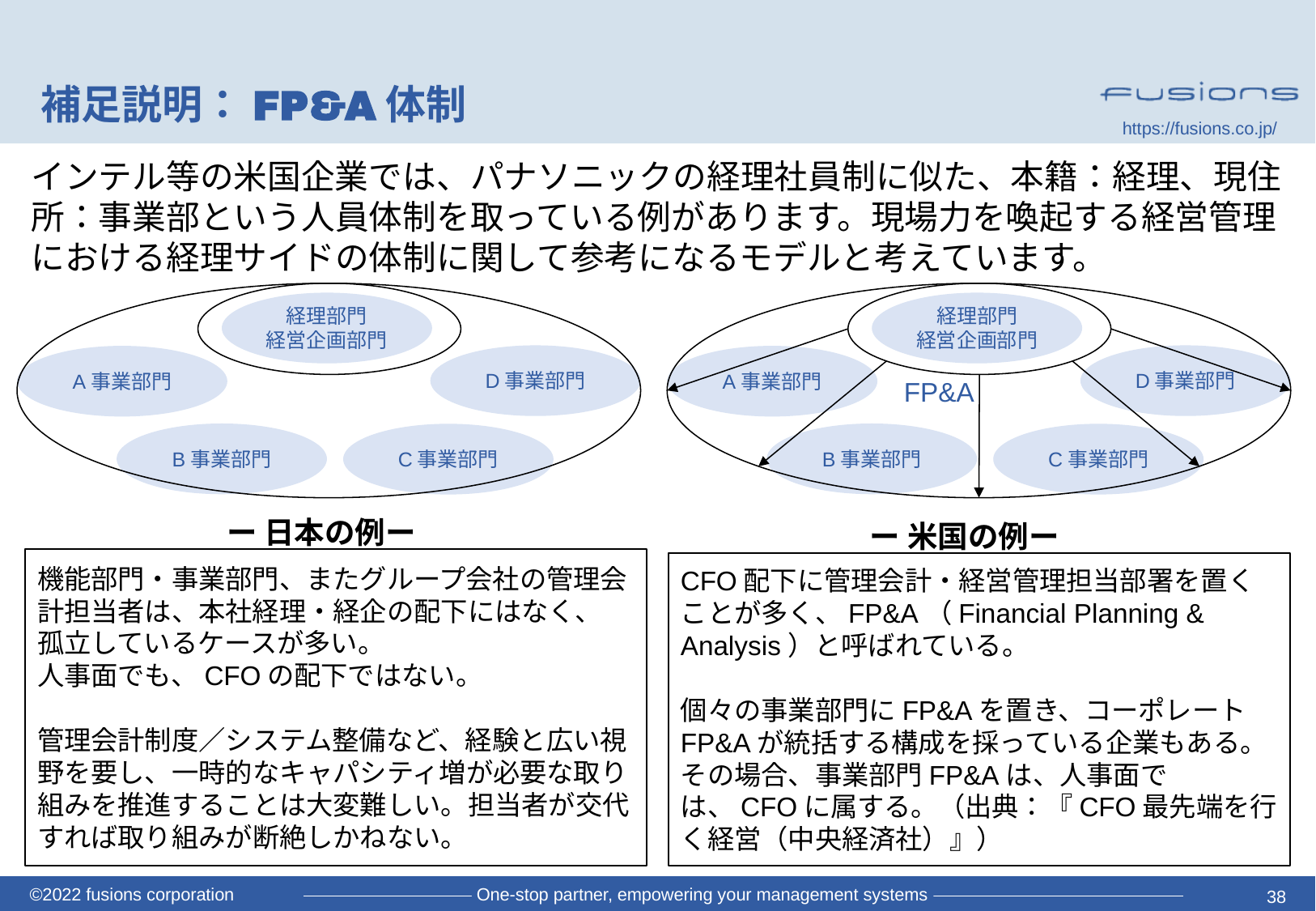

# 補足説明：FP&A体制
インテル等の米国企業では、パナソニックの経理社員制に似た、本籍：経理、現住所：事業部という人員体制を取っている例があります。現場力を喚起する経営管理における経理サイドの体制に関して参考になるモデルと考えています。

経理部門
経営企画部門
経理部門
経営企画部門
D事業部門
D事業部門
A事業部門
A事業部門
FP&A
B事業部門
B事業部門
C事業部門
C事業部門
ー 日本の例ー
ー 米国の例ー
機能部門・事業部門、またグループ会社の管理会計担当者は、本社経理・経企の配下にはなく、
孤立しているケースが多い。
人事面でも、CFOの配下ではない。

管理会計制度／システム整備など、経験と広い視野を要し、一時的なキャパシティ増が必要な取り組みを推進することは大変難しい。担当者が交代すれば取り組みが断絶しかねない。
CFO配下に管理会計・経営管理担当部署を置くことが多く、FP&A（Financial Planning & Analysis）と呼ばれている。

個々の事業部門にFP&Aを置き、コーポレートFP&Aが統括する構成を採っている企業もある。
その場合、事業部門FP&Aは、人事面では、CFOに属する。（出典：『CFO最先端を行く経営（中央経済社）』）